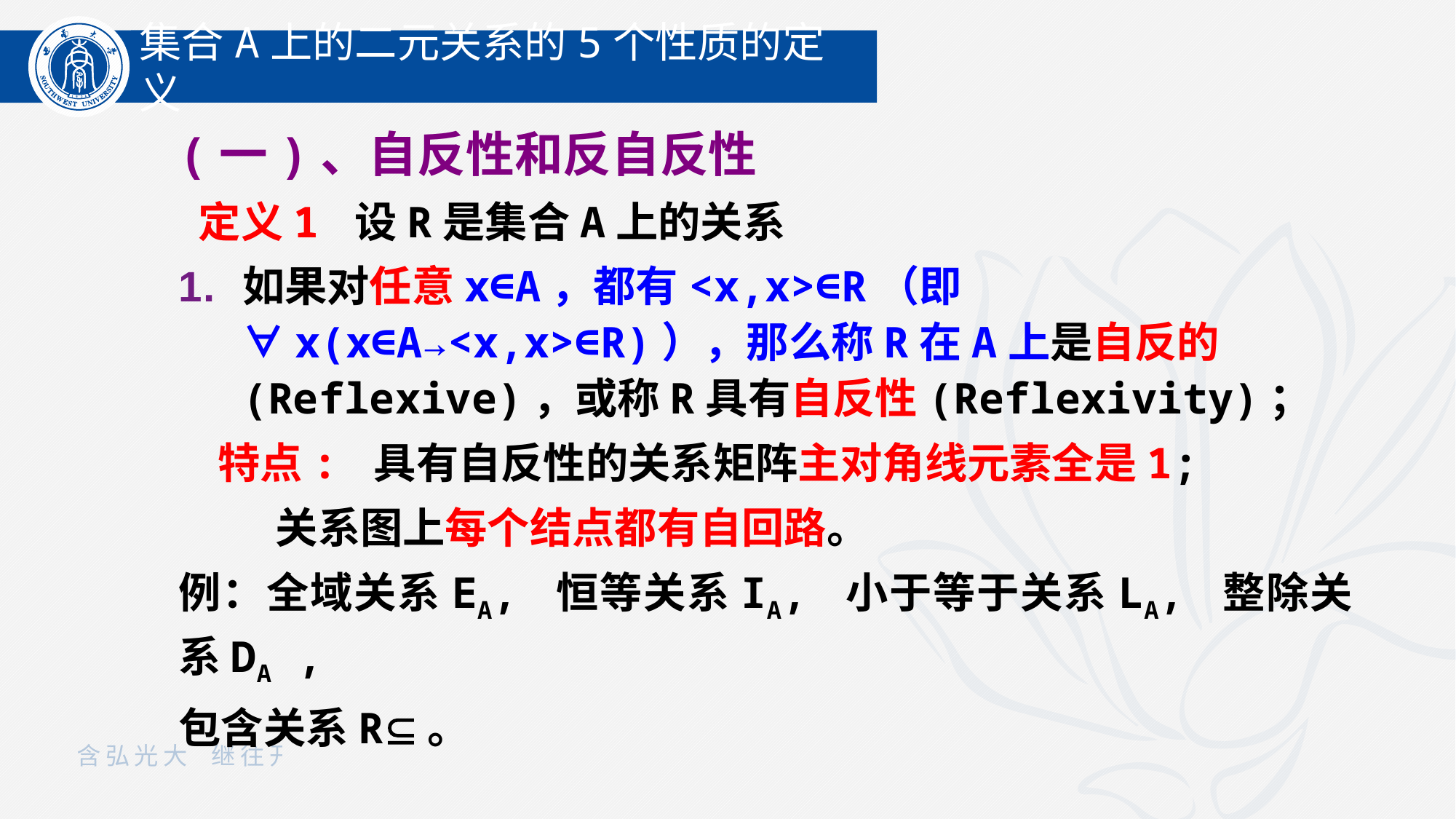

集合A上的二元关系的5个性质的定义
(一)、自反性和反自反性
 定义1 设R是集合A上的关系
如果对任意x∈A，都有<x,x>∈R（即∀x(x∈A→<x,x>∈R)），那么称R在A上是自反的(Reflexive)，或称R具有自反性(Reflexivity)；
   特点: 具有自反性的关系矩阵主对角线元素全是1;
         关系图上每个结点都有自回路。
例：全域关系EA, 恒等关系IA, 小于等于关系LA, 整除关系DA ,
包含关系R⊆。